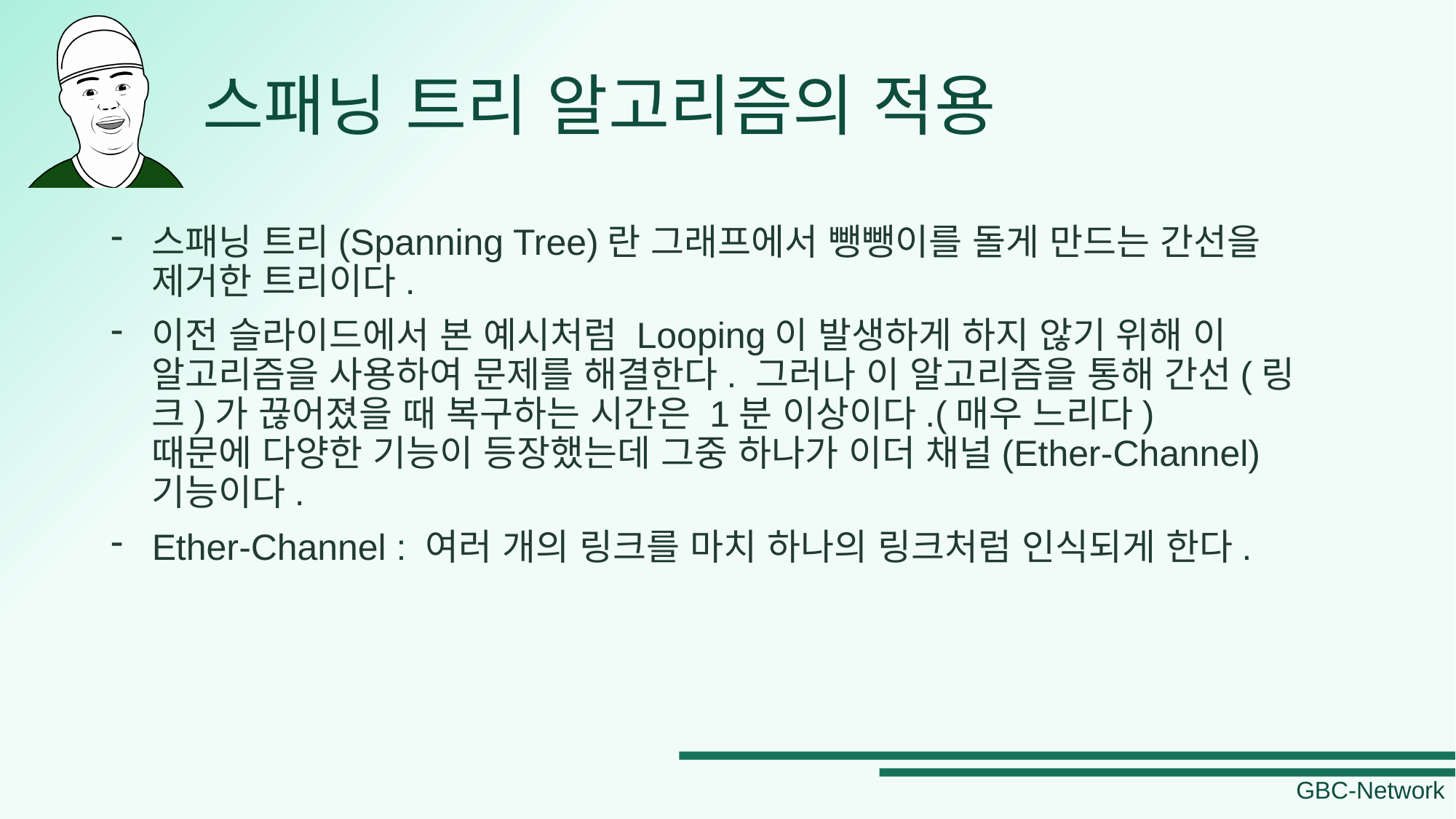

# 스패닝 트리 알고리즘의 적용
스패닝 트리(Spanning Tree)란 그래프에서 뺑뺑이를 돌게 만드는 간선을 제거한 트리이다.
이전 슬라이드에서 본 예시처럼 Looping이 발생하게 하지 않기 위해 이 알고리즘을 사용하여 문제를 해결한다. 그러나 이 알고리즘을 통해 간선(링크)가 끊어졌을 때 복구하는 시간은 1분 이상이다.(매우 느리다)
때문에 다양한 기능이 등장했는데 그중 하나가 이더 채널(Ether-Channel)기능이다.
Ether-Channel : 여러 개의 링크를 마치 하나의 링크처럼 인식되게 한다.